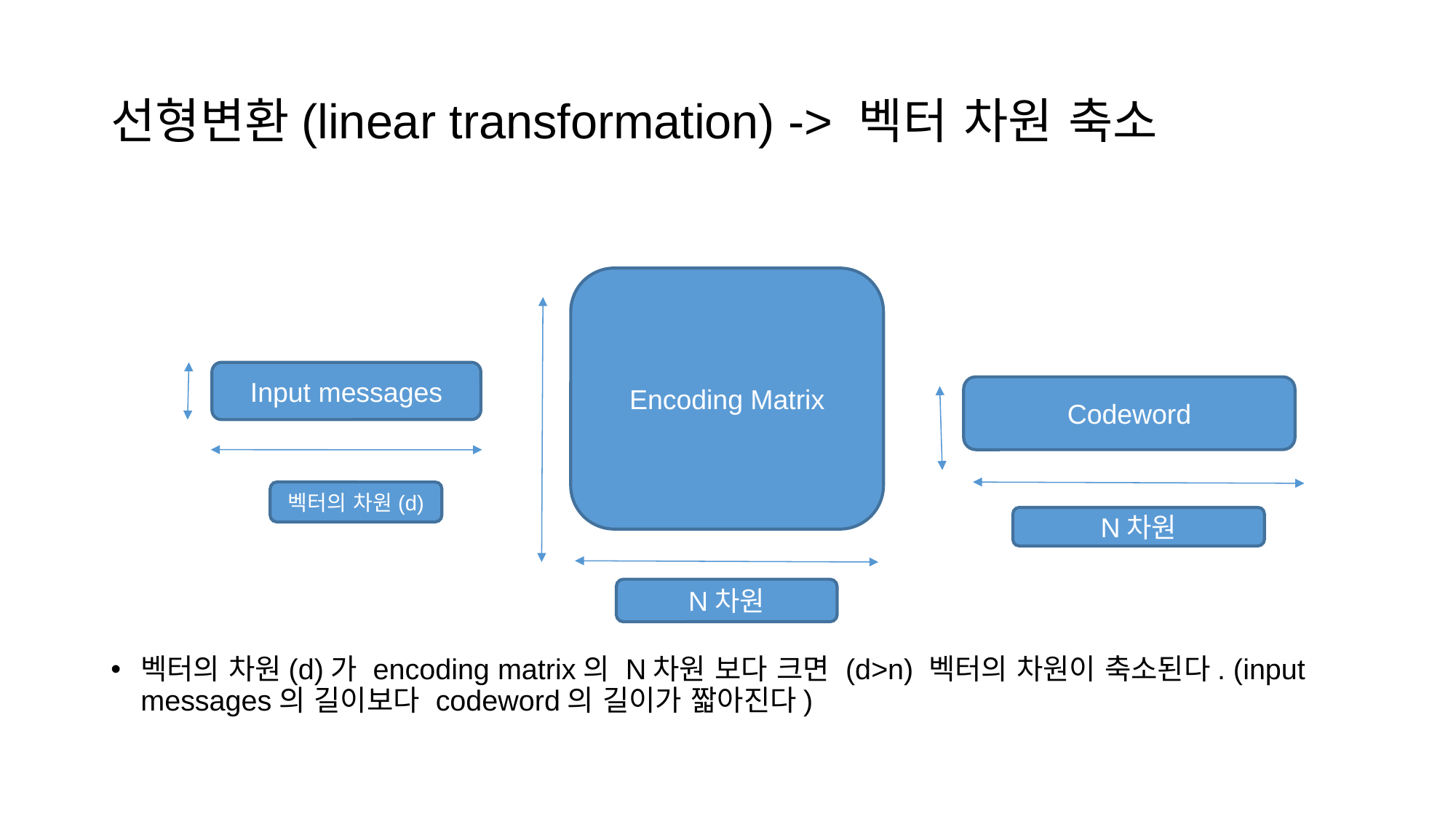

선형변환(linear transformation) -> 벡터 차원 축소

벡터의 차원(d)가 encoding matrix의 N차원 보다 크면 (d>n) 벡터의 차원이 축소된다. (input messages의 길이보다 codeword의 길이가 짧아진다)
Encoding Matrix

Input messages
Codeword

벡터의 차원(d)

N차원

N차원